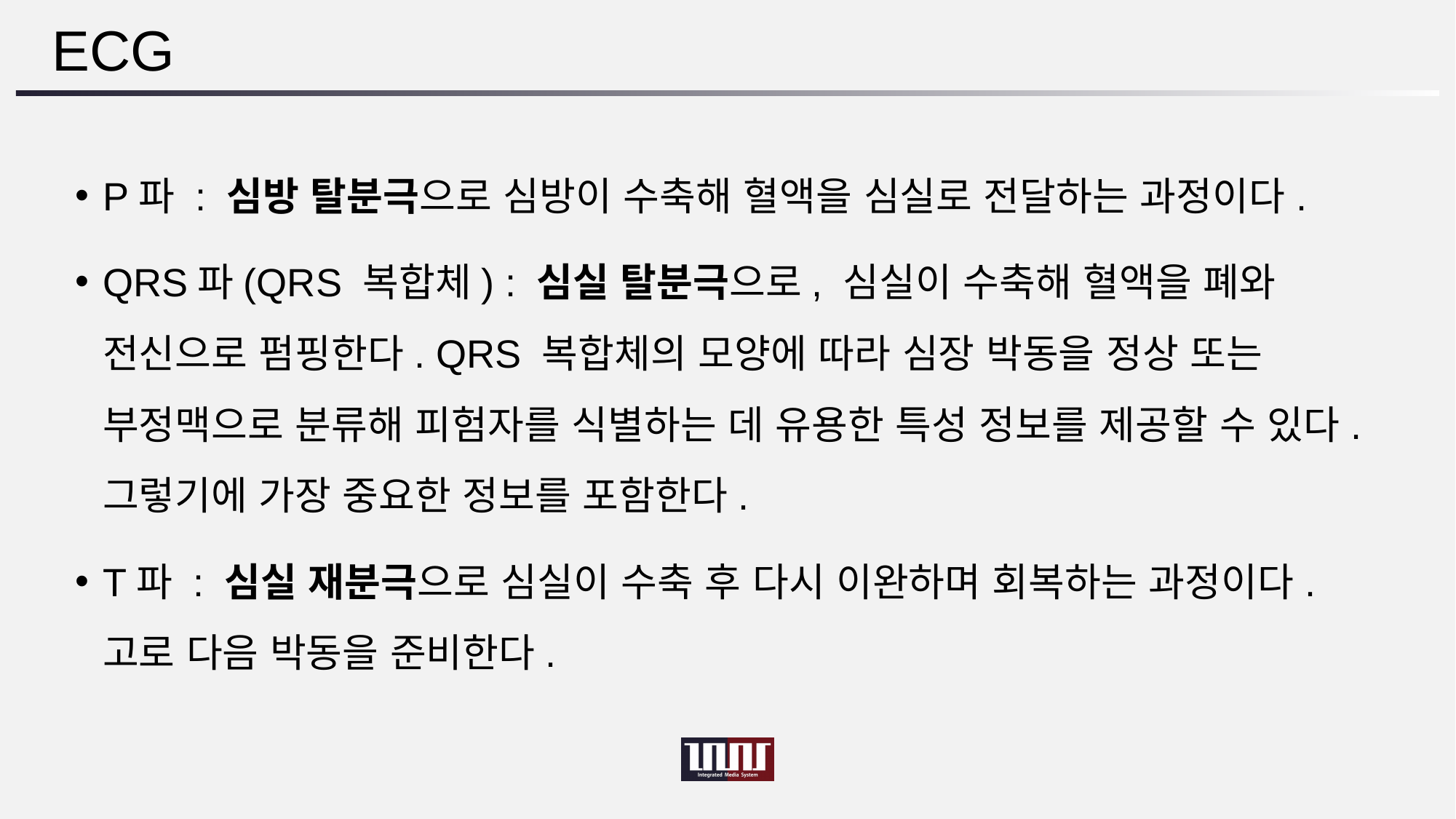

# ECG
P파 : 심방 탈분극으로 심방이 수축해 혈액을 심실로 전달하는 과정이다.
QRS파(QRS 복합체) : 심실 탈분극으로, 심실이 수축해 혈액을 폐와 전신으로 펌핑한다. QRS 복합체의 모양에 따라 심장 박동을 정상 또는 부정맥으로 분류해 피험자를 식별하는 데 유용한 특성 정보를 제공할 수 있다. 그렇기에 가장 중요한 정보를 포함한다.
T파 : 심실 재분극으로 심실이 수축 후 다시 이완하며 회복하는 과정이다. 고로 다음 박동을 준비한다.